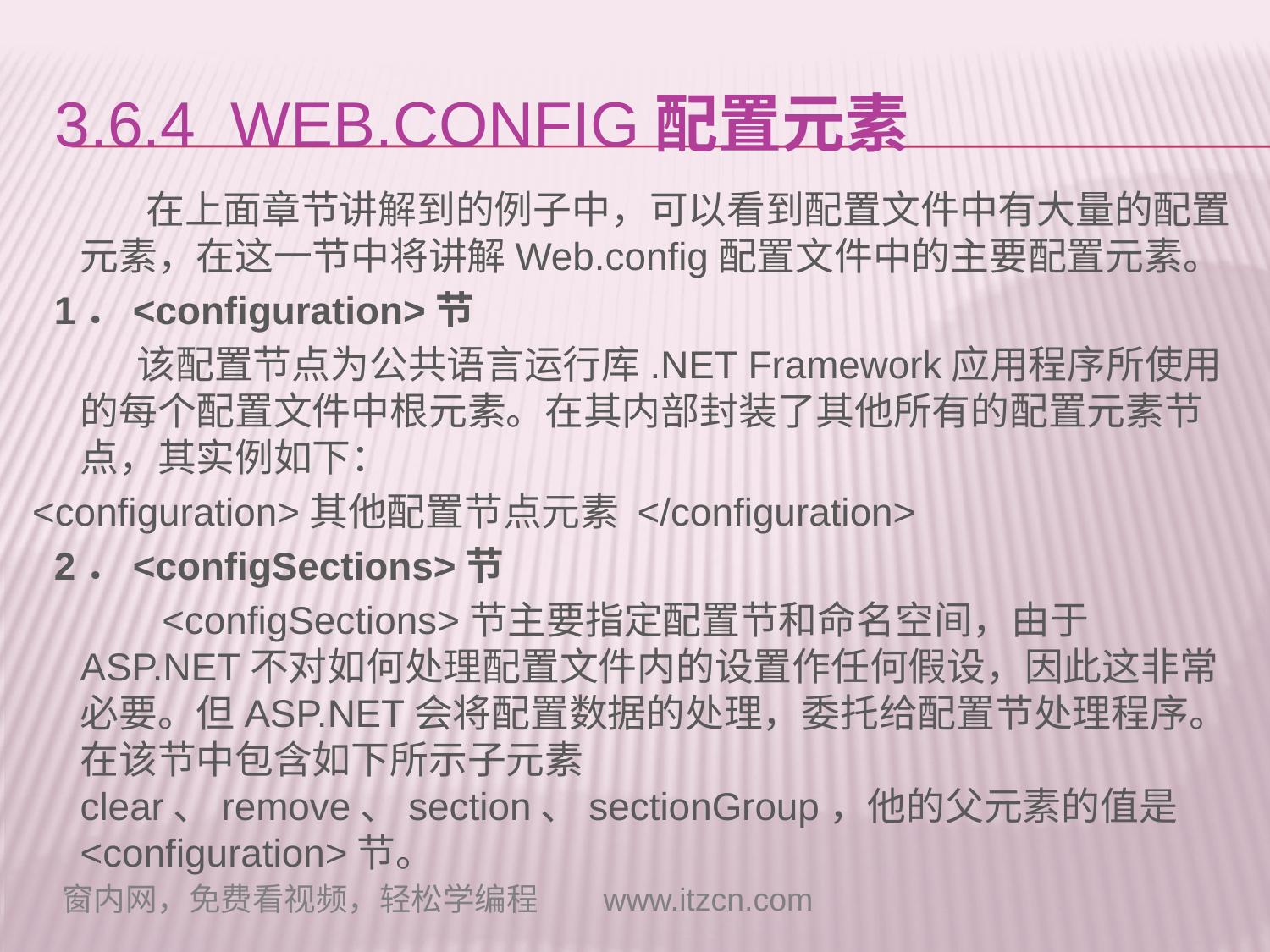

# 3.6.4  Web.config配置元素
            在上面章节讲解到的例子中，可以看到配置文件中有大量的配置元素，在这一节中将讲解Web.config配置文件中的主要配置元素。
  1．<configuration>节
           该配置节点为公共语言运行库.NET Framework应用程序所使用的每个配置文件中根元素。在其内部封装了其他所有的配置元素节点，其实例如下：
<configuration>其他配置节点元素 </configuration>
  2．<configSections>节
            <configSections>节主要指定配置节和命名空间，由于ASP.NET不对如何处理配置文件内的设置作任何假设，因此这非常必要。但ASP.NET会将配置数据的处理，委托给配置节处理程序。在该节中包含如下所示子元素clear、remove、section、sectionGroup，他的父元素的值是<configuration>节。